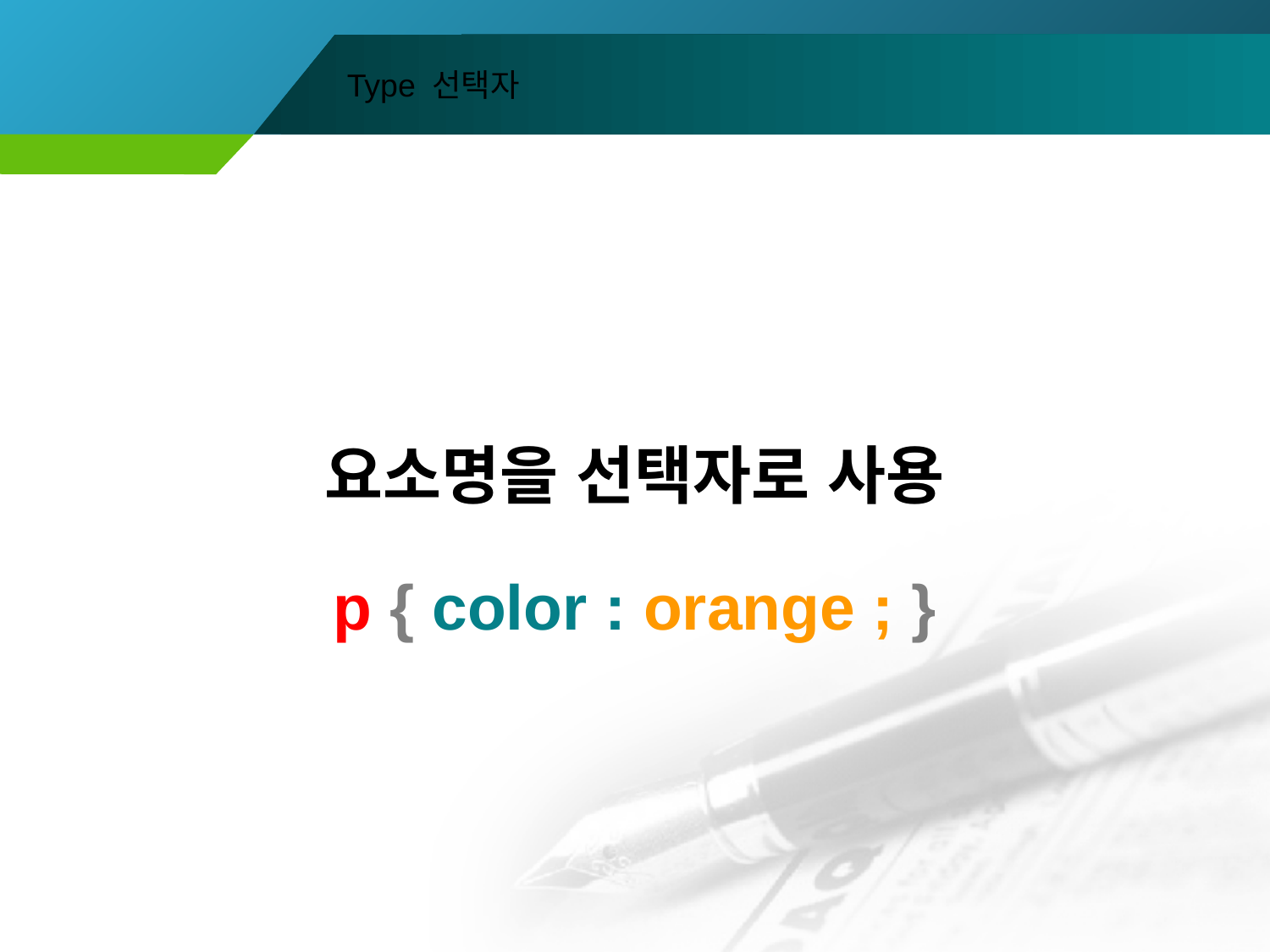

# Type 선택자

요소명을 선택자로 사용
p { color : orange ; }